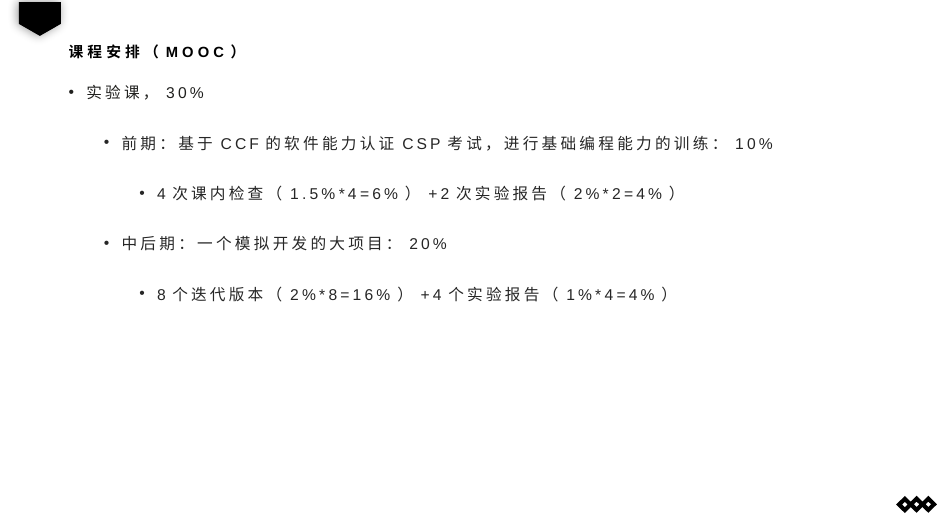

课程安排（MOOC）
实验课，30%
前期：基于CCF的软件能力认证CSP考试，进行基础编程能力的训练：10%
4次课内检查（1.5%*4=6%）+2次实验报告（2%*2=4%）
中后期：一个模拟开发的大项目：20%
8个迭代版本（2%*8=16%）+4个实验报告（1%*4=4%）